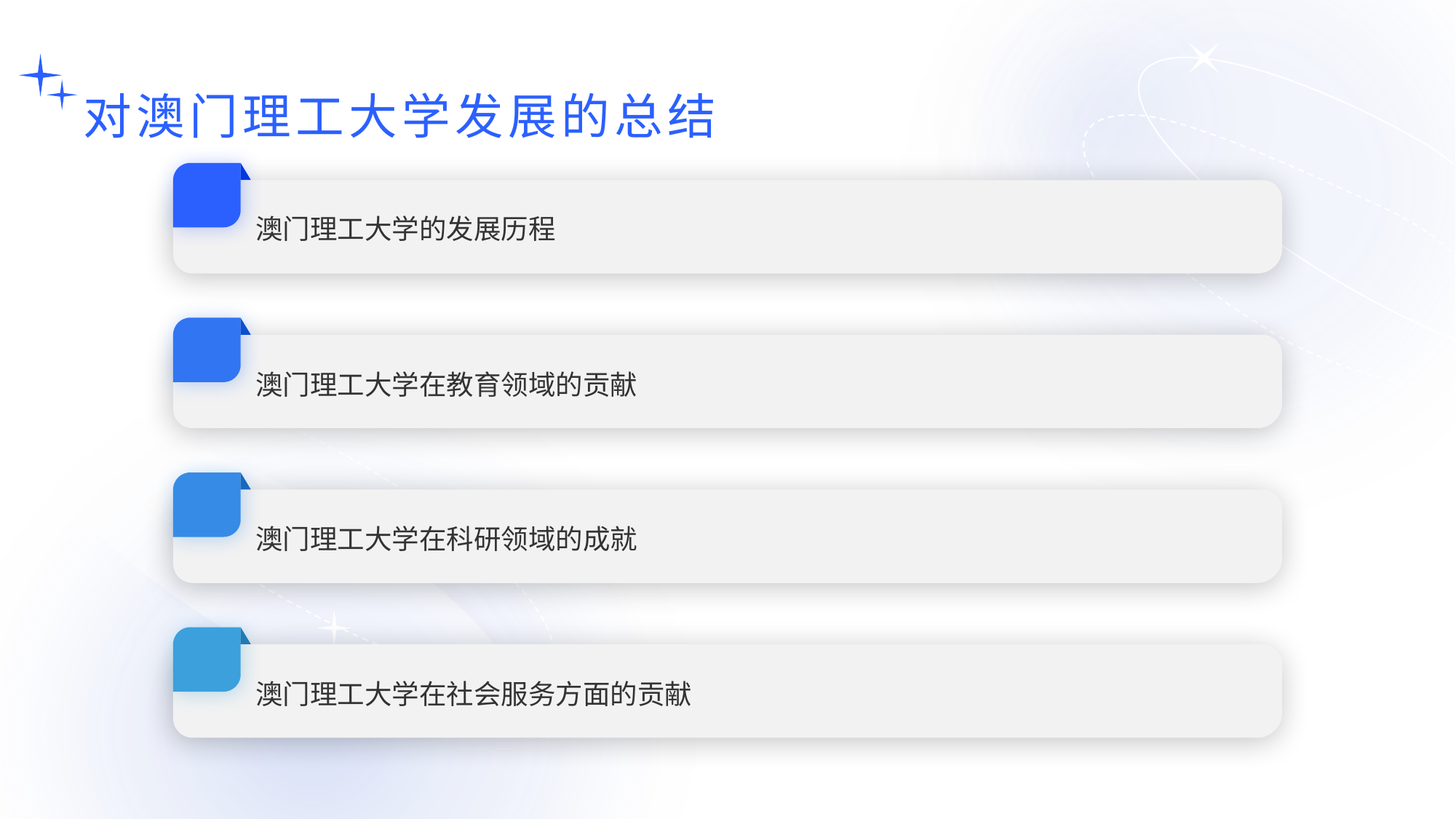

对澳门理工大学发展的总结

澳门理工大学的发展历程

澳门理工大学在教育领域的贡献

澳门理工大学在科研领域的成就

澳门理工大学在社会服务方面的贡献